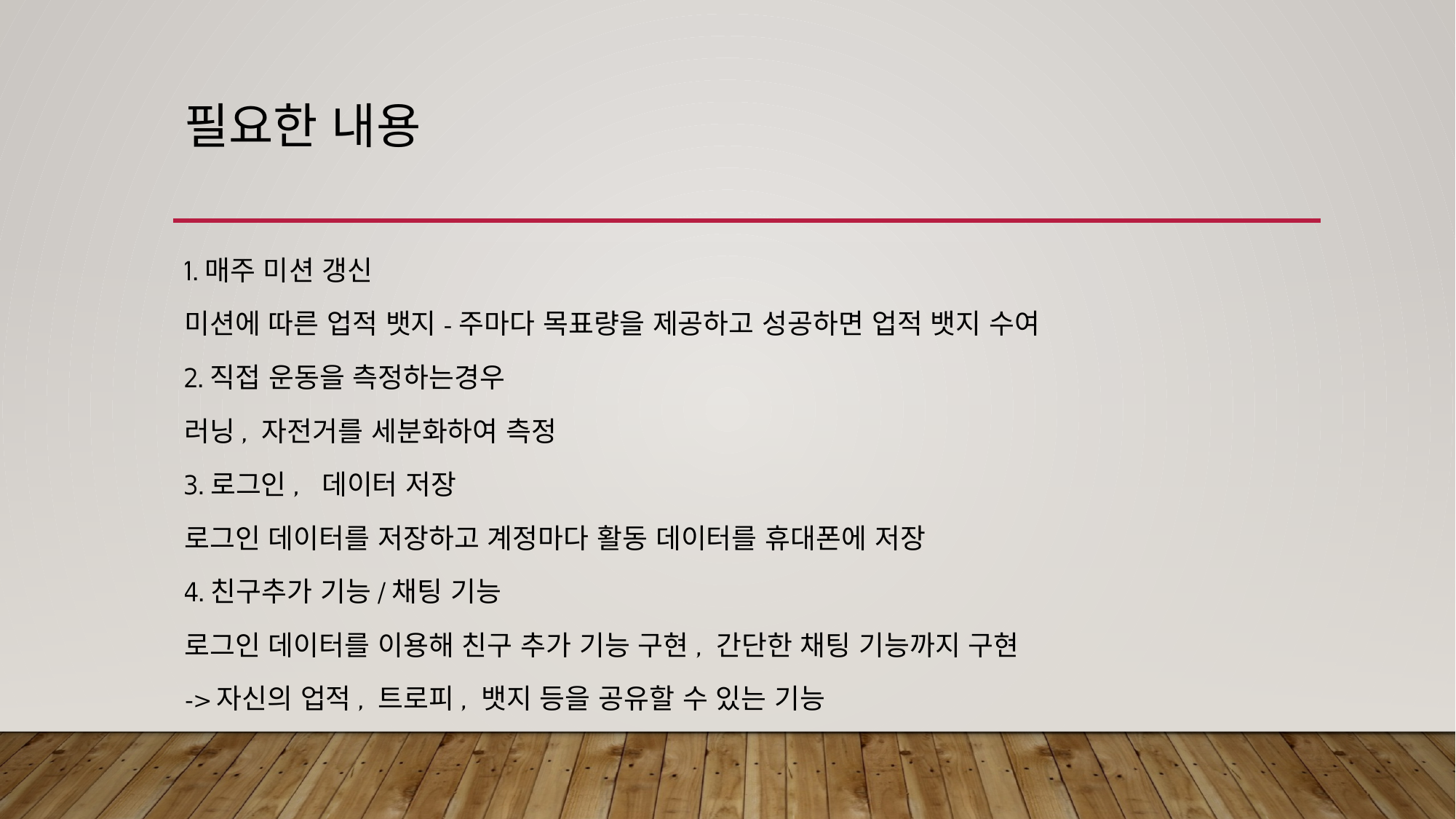

# 필요한 내용
1.매주 미션 갱신
미션에 따른 업적 뱃지-주마다 목표량을 제공하고 성공하면 업적 뱃지 수여
2.직접 운동을 측정하는경우
러닝, 자전거를 세분화하여 측정
3.로그인,  데이터 저장
로그인 데이터를 저장하고 계정마다 활동 데이터를 휴대폰에 저장
4.친구추가 기능/채팅 기능
로그인 데이터를 이용해 친구 추가 기능 구현, 간단한 채팅 기능까지 구현
->자신의 업적, 트로피, 뱃지 등을 공유할 수 있는 기능